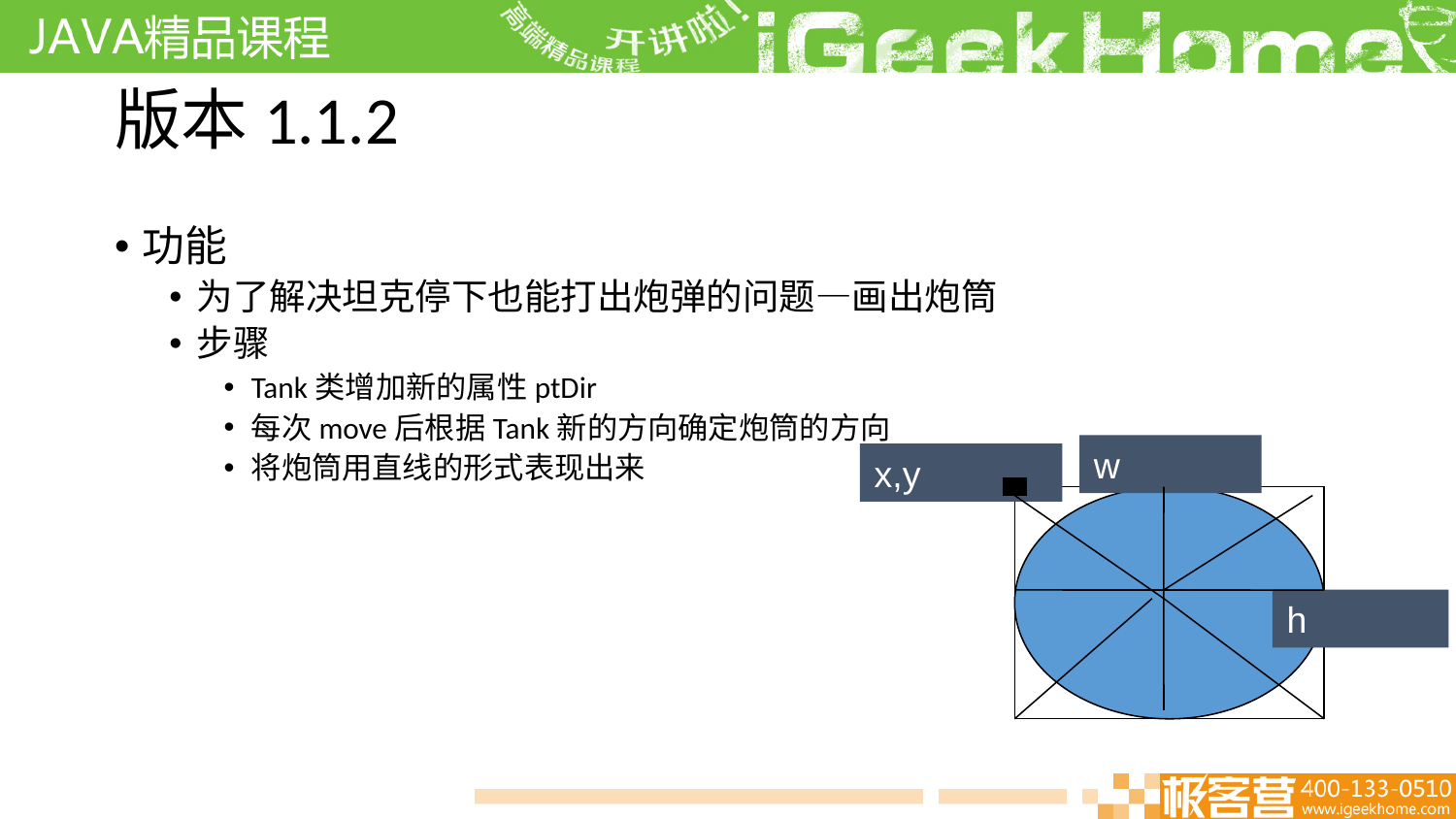

# 版本1.1.2
功能
为了解决坦克停下也能打出炮弹的问题—画出炮筒
步骤
Tank类增加新的属性ptDir
每次move后根据Tank新的方向确定炮筒的方向
将炮筒用直线的形式表现出来
w
x,y

h